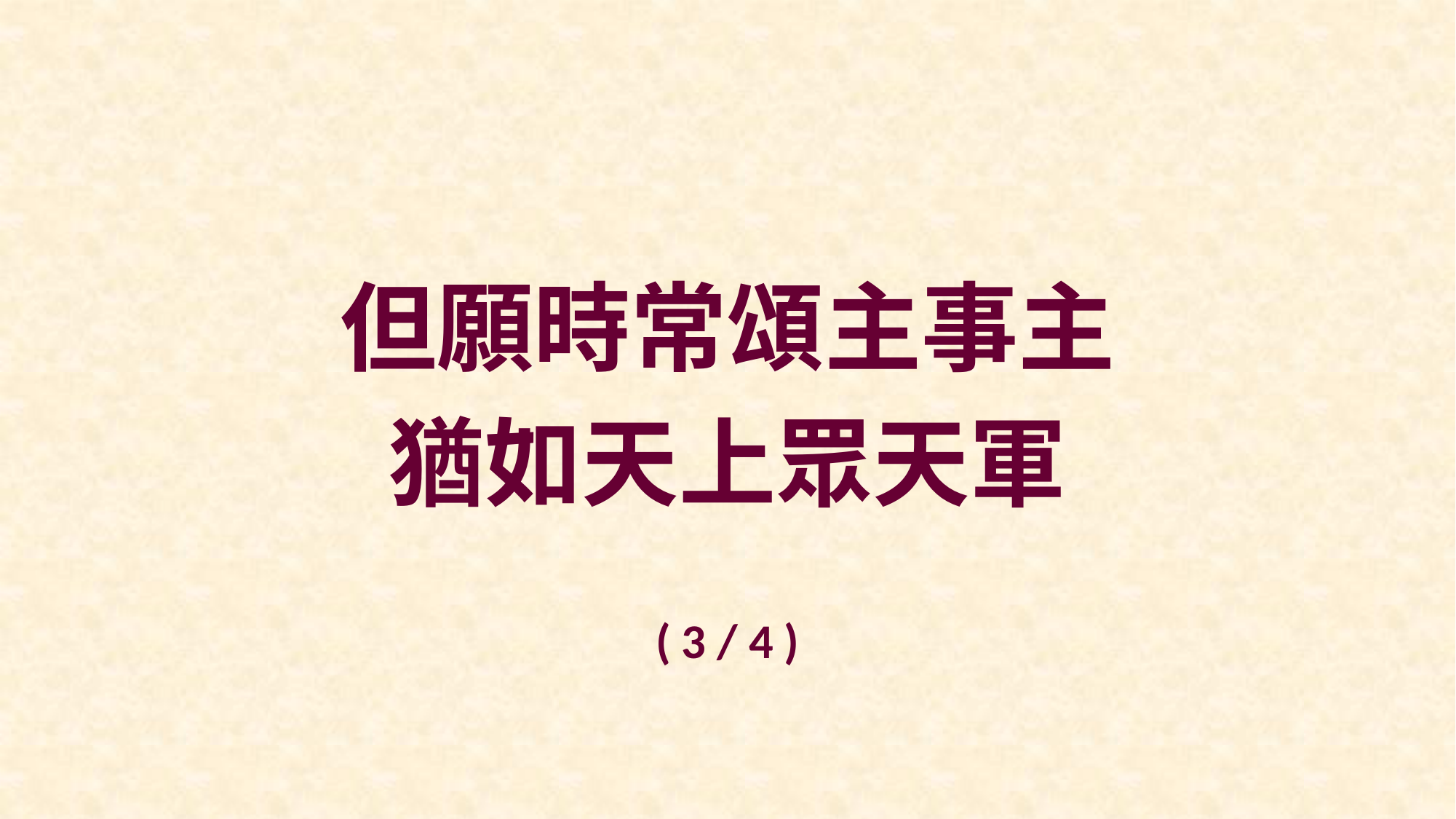

但願時常頌主事主
猶如天上眾天軍
( 3 / 4 )